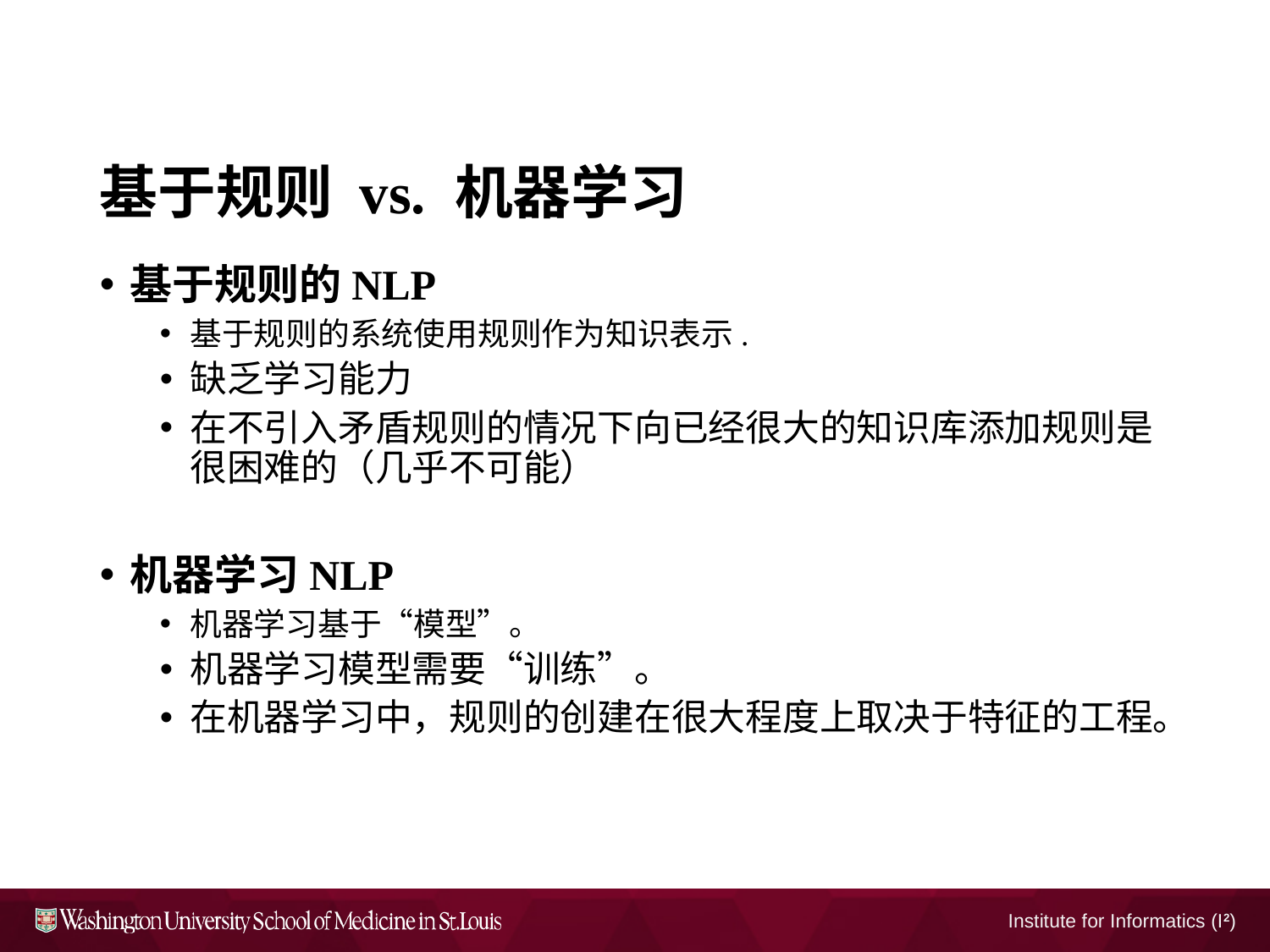

基于规则 vs. 机器学习
基于规则的NLP
基于规则的系统使用规则作为知识表示.
缺乏学习能力
在不引入矛盾规则的情况下向已经很大的知识库添加规则是很困难的（几乎不可能）

机器学习NLP
机器学习基于“模型”。
机器学习模型需要“训练”。
在机器学习中，规则的创建在很大程度上取决于特征的工程。